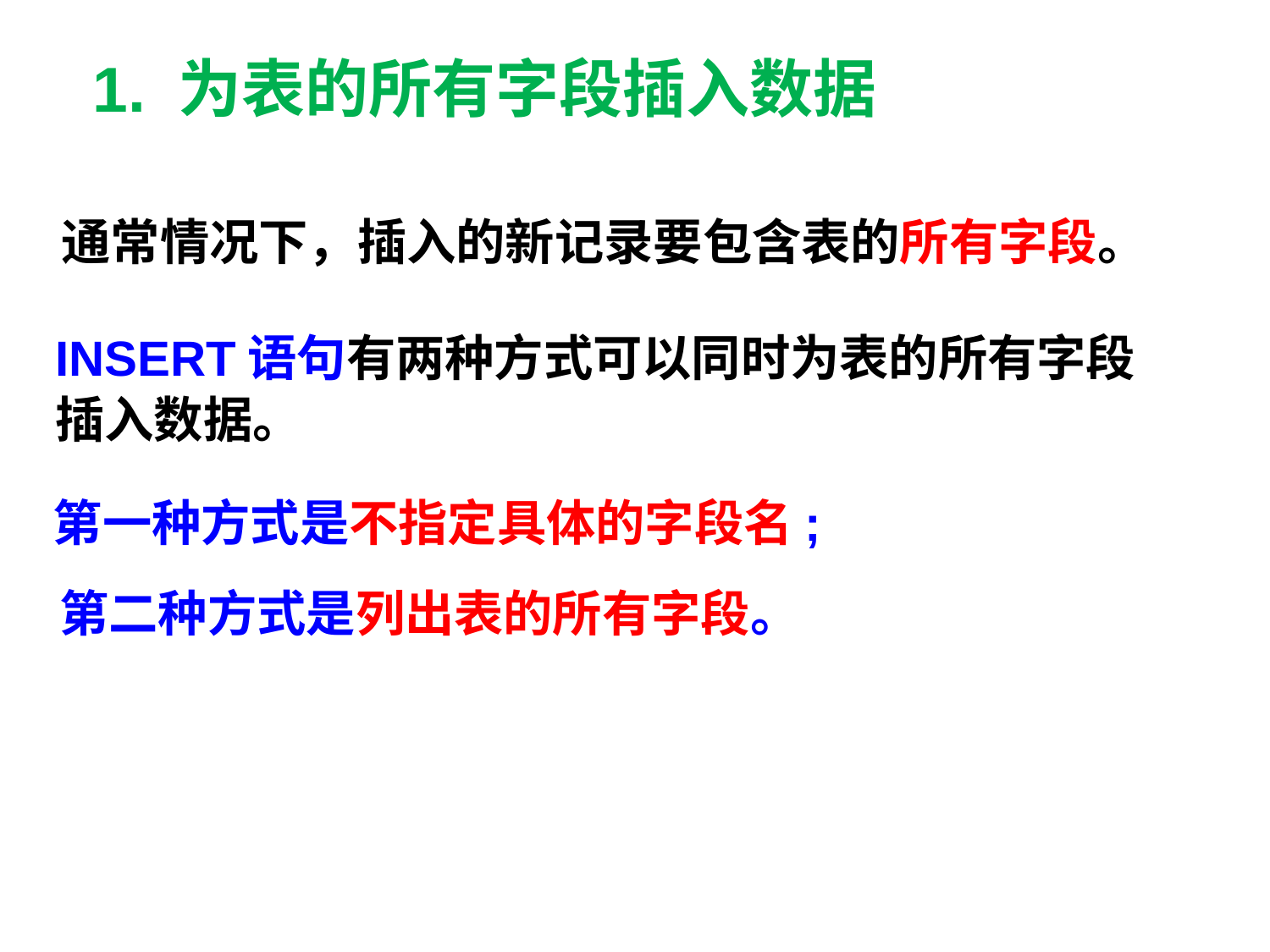

1. 为表的所有字段插入数据
通常情况下，插入的新记录要包含表的所有字段。
INSERT语句有两种方式可以同时为表的所有字段插入数据。
第一种方式是不指定具体的字段名;
第二种方式是列出表的所有字段。